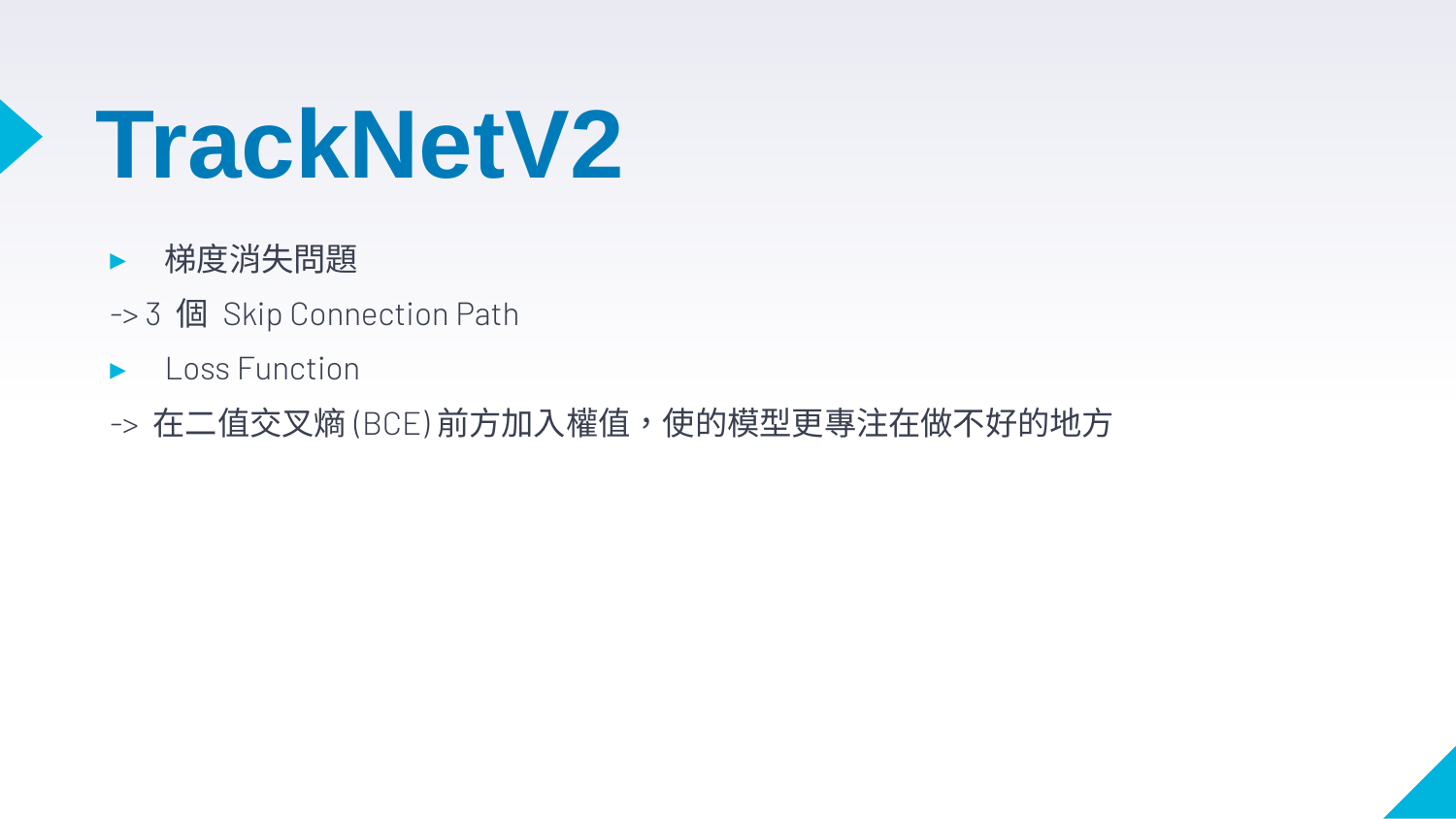

# TrackNetV2
梯度消失問題
-> 3 個 Skip Connection Path
Loss Function
-> 在二值交叉熵(BCE)前方加入權值，使的模型更專注在做不好的地方